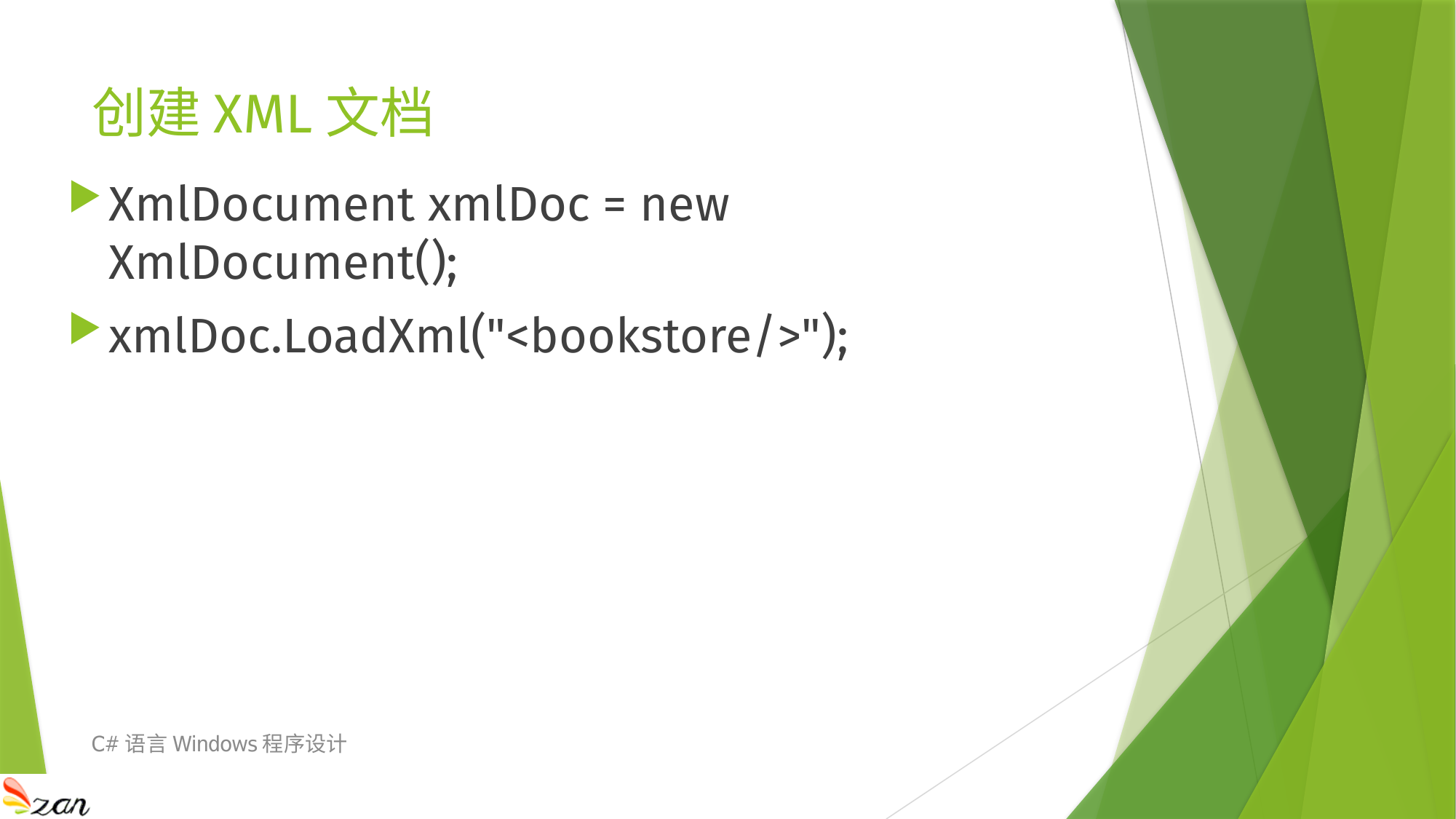

# 创建XML文档
XmlDocument xmlDoc = new XmlDocument();
xmlDoc.LoadXml("<bookstore/>");
C#语言Windows程序设计